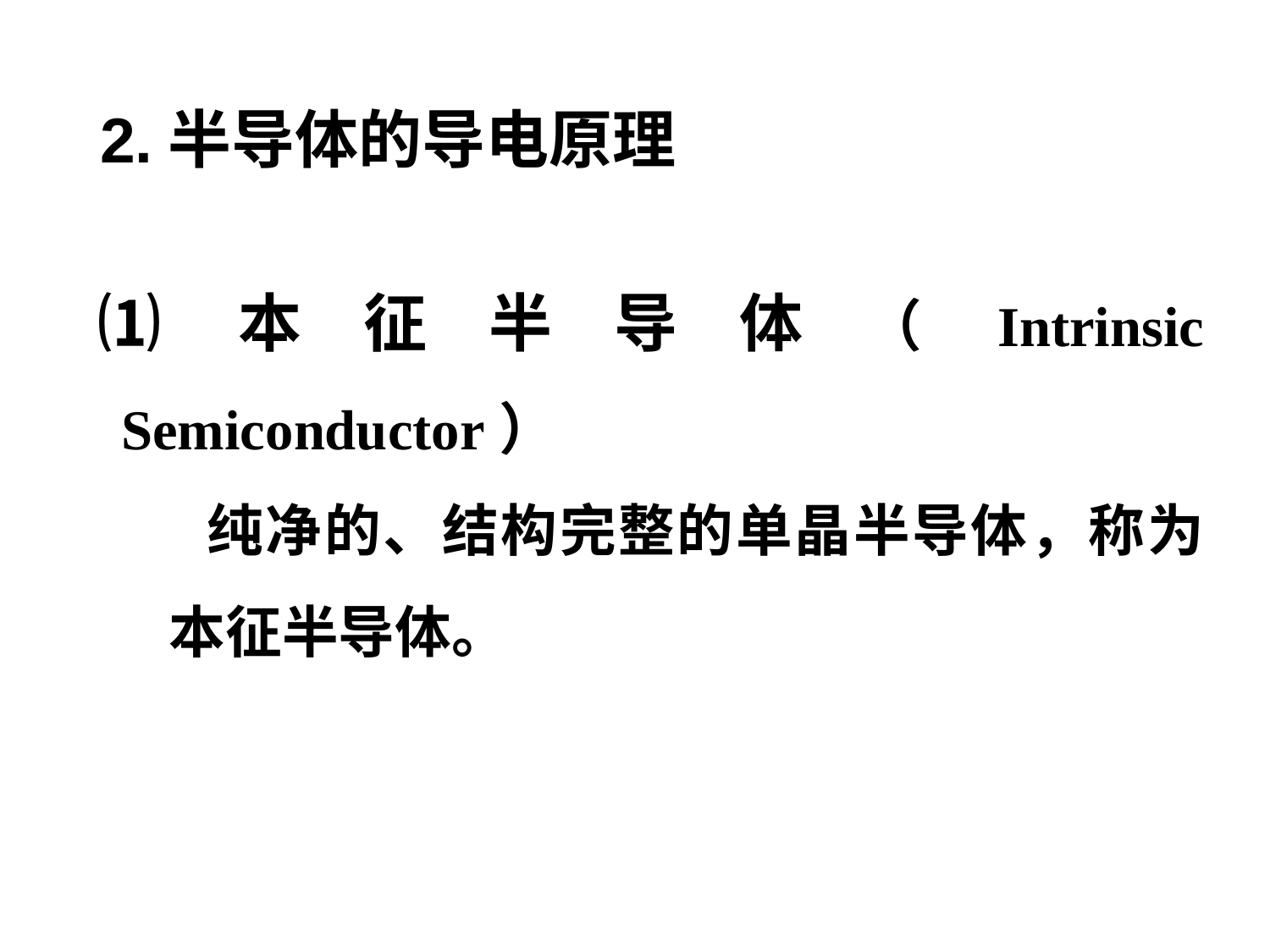

# 2.半导体的导电原理
⑴本征半导体（Intrinsic Semiconductor）
   纯净的、结构完整的单晶半导体，称为本征半导体。